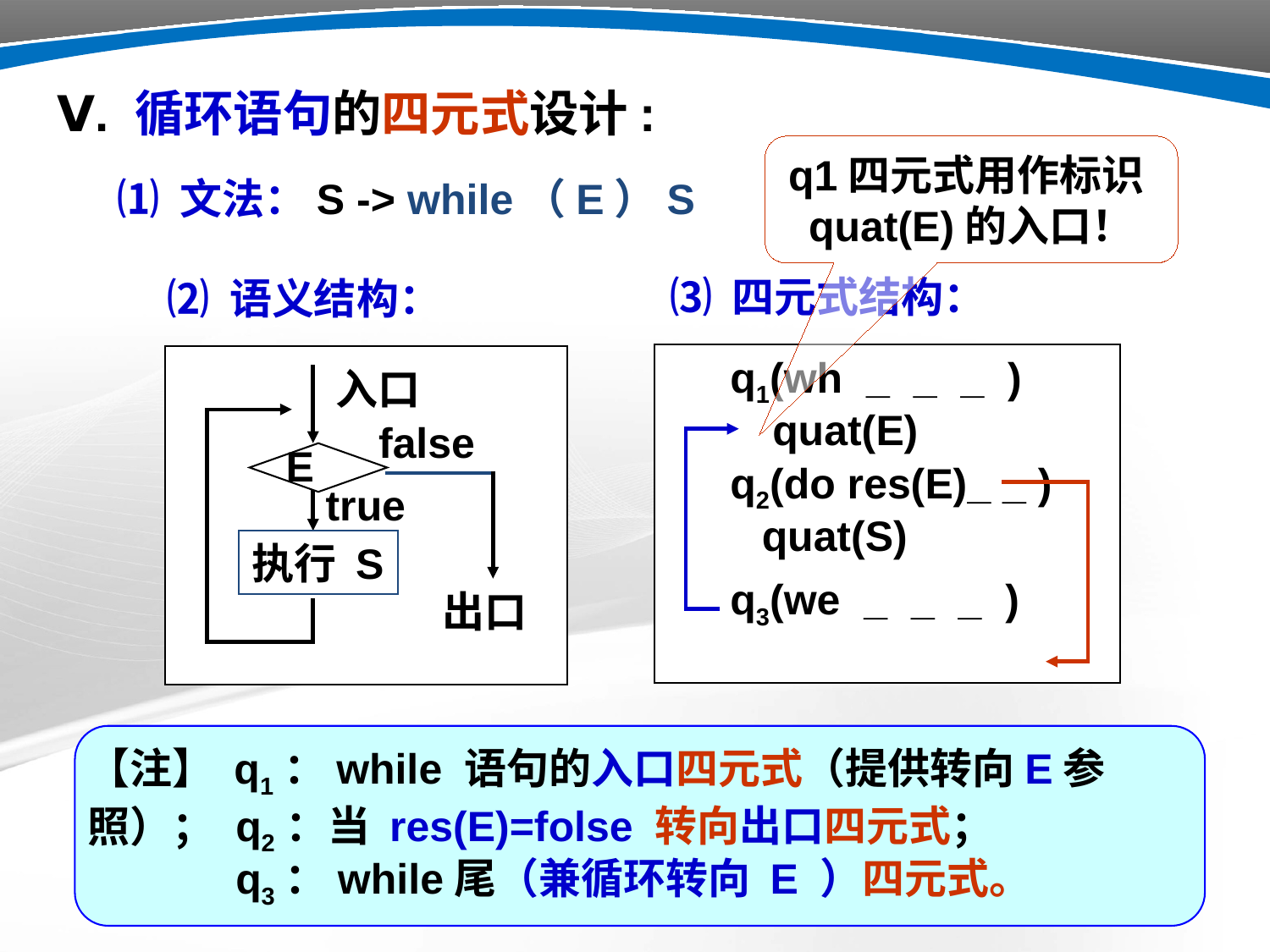

Ⅴ. 循环语句的四元式设计:
q1四元式用作标识quat(E)的入口！
⑴ 文法：S -> while（E）S
⑶ 四元式结构：
⑵ 语义结构：

q1(wh  _  _  _  )
quat(E)
q2(do res(E)_ _ )
quat(S)

q3(we  _  _  _  )

入口
false
  E

true
执行 S
出口

【注】 q1：while 语句的入口四元式（提供转向E参照）；
q2：当 res(E)=folse 转向出口四元式；
q3：while尾（兼循环转向 E ）四元式。